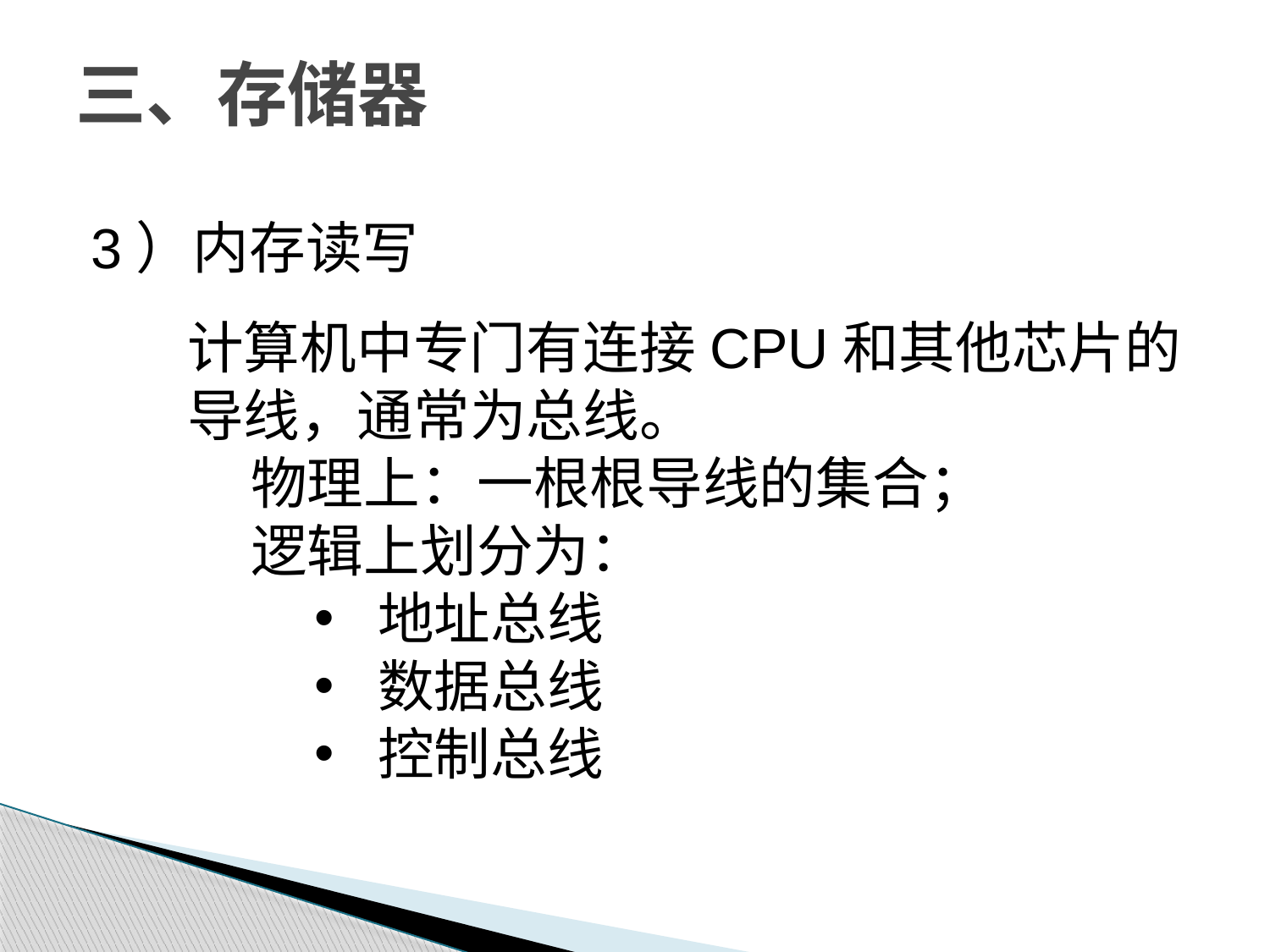

# 三、存储器
3）内存读写
计算机中专门有连接CPU和其他芯片的导线，通常为总线。
物理上：一根根导线的集合；
逻辑上划分为：
地址总线
数据总线
控制总线